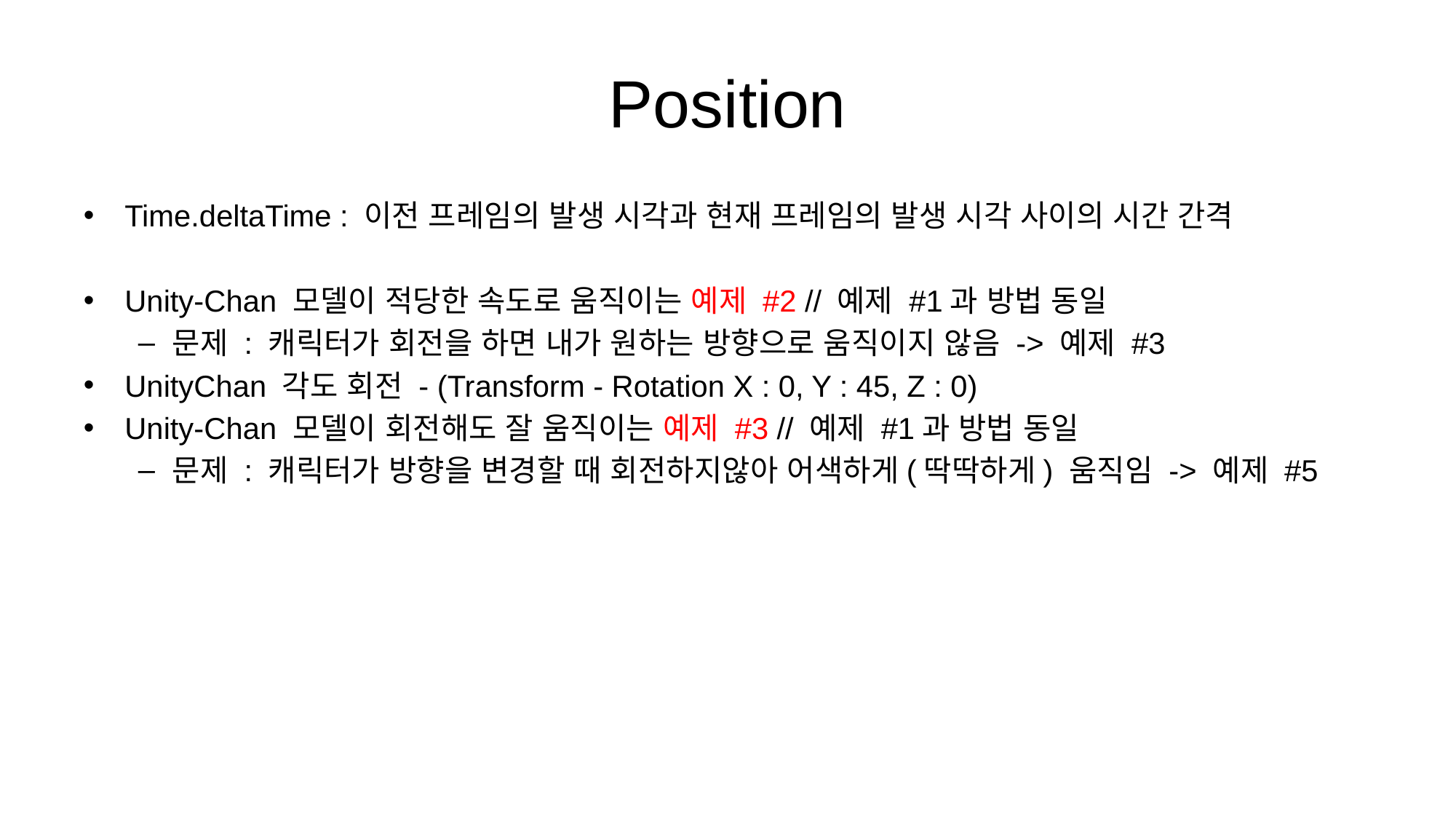

# Position
Time.deltaTime : 이전 프레임의 발생 시각과 현재 프레임의 발생 시각 사이의 시간 간격

Unity-Chan 모델이 적당한 속도로 움직이는 예제 #2 // 예제 #1과 방법 동일
문제 : 캐릭터가 회전을 하면 내가 원하는 방향으로 움직이지 않음 -> 예제 #3
UnityChan 각도 회전 - (Transform - Rotation X : 0, Y : 45, Z : 0)
Unity-Chan 모델이 회전해도 잘 움직이는 예제 #3 // 예제 #1과 방법 동일
문제 : 캐릭터가 방향을 변경할 때 회전하지않아 어색하게(딱딱하게) 움직임 -> 예제 #5